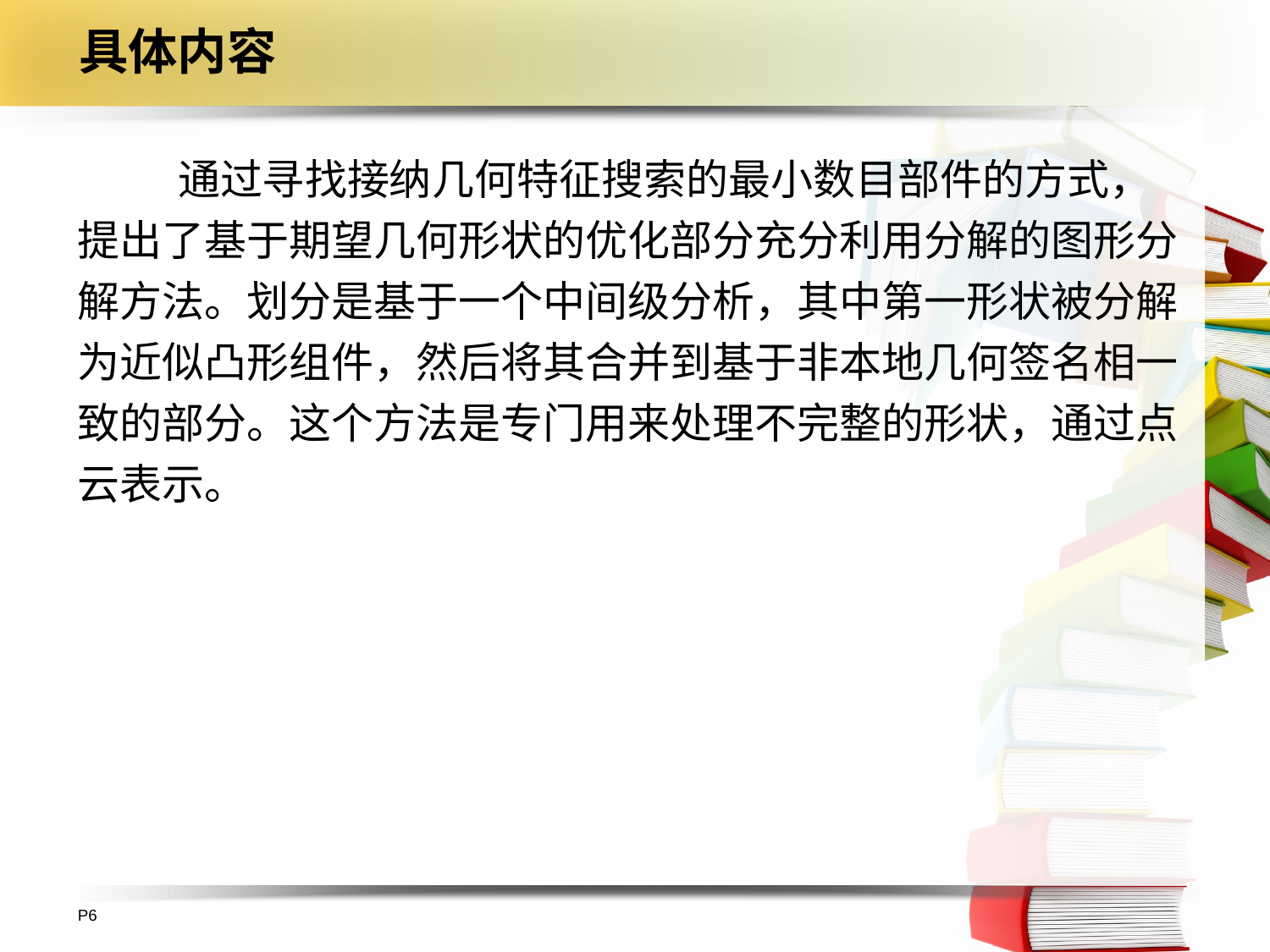

# 具体内容
通过寻找接纳几何特征搜索的最小数目部件的方式，提出了基于期望几何形状的优化部分充分利用分解的图形分解方法。划分是基于一个中间级分析，其中第一形状被分解为近似凸形组件，然后将其合并到基于非本地几何签名相一致的部分。这个方法是专门用来处理不完整的形状，通过点云表示。

P6